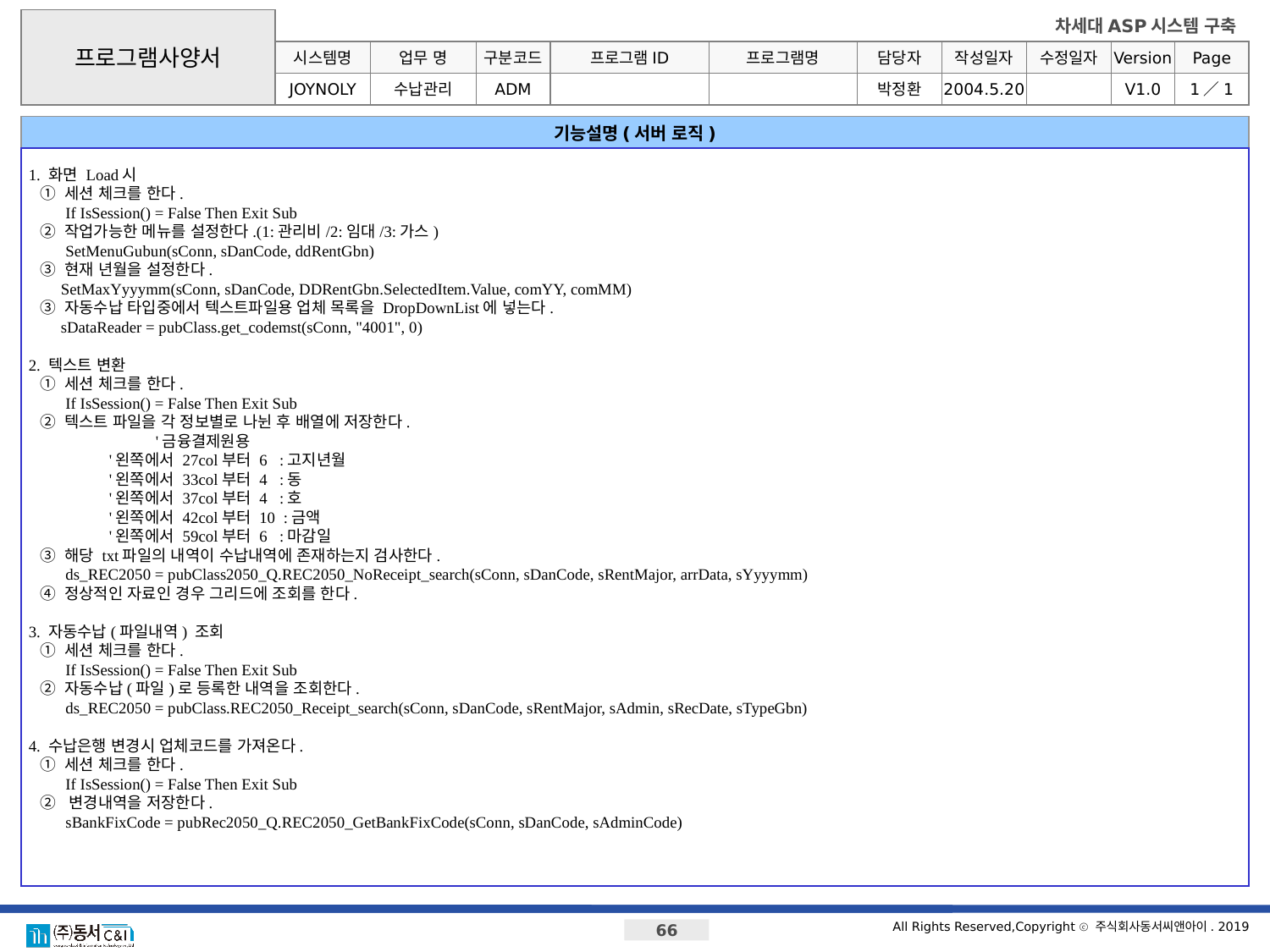

프로그램사양서
시스템명
업무 명
구분코드
프로그램ID
프로그램명
JOYNOLY
기능설명(서버 로직)
1. 화면 Load시
	① 세션 체크를 한다.
		If IsSession() = False Then Exit Sub
	② 작업가능한 메뉴를 설정한다.(1:관리비/2:임대/3:가스)
		SetMenuGubun(sConn, sDanCode, ddRentGbn)
	③ 현재 년월을 설정한다.
        SetMaxYyyymm(sConn, sDanCode, DDRentGbn.SelectedItem.Value, comYY, comMM)
	③ 자동수납 타입중에서 텍스트파일용 업체 목록을 DropDownList에 넣는다.
        sDataReader = pubClass.get_codemst(sConn, "4001", 0)

2. 텍스트 변환
	① 세션 체크를 한다.
		If IsSession() = False Then Exit Sub
	② 텍스트 파일을 각 정보별로 나뉜 후 배열에 저장한다.
 				'금융결제원용
                    '왼쪽에서 27col부터 6   :고지년월
                    '왼쪽에서 33col부터 4   :동
                    '왼쪽에서 37col부터 4   :호
                    '왼쪽에서 42col부터 10  :금액
                    '왼쪽에서 59col부터 6   :마감일
	③ 해당 txt파일의 내역이 수납내역에 존재하는지 검사한다.
    	ds_REC2050 = pubClass2050_Q.REC2050_NoReceipt_search(sConn, sDanCode, sRentMajor, arrData, sYyyymm)
	④ 정상적인 자료인 경우 그리드에 조회를 한다.

3. 자동수납(파일내역) 조회
	① 세션 체크를 한다.
		If IsSession() = False Then Exit Sub
	② 자동수납(파일)로 등록한 내역을 조회한다.
		ds_REC2050 = pubClass.REC2050_Receipt_search(sConn, sDanCode, sRentMajor, sAdmin, sRecDate, sTypeGbn)

4. 수납은행 변경시 업체코드를 가져온다.
	① 세션 체크를 한다.
		If IsSession() = False Then Exit Sub
	②  변경내역을 저장한다.
  		sBankFixCode = pubRec2050_Q.REC2050_GetBankFixCode(sConn, sDanCode, sAdminCode)